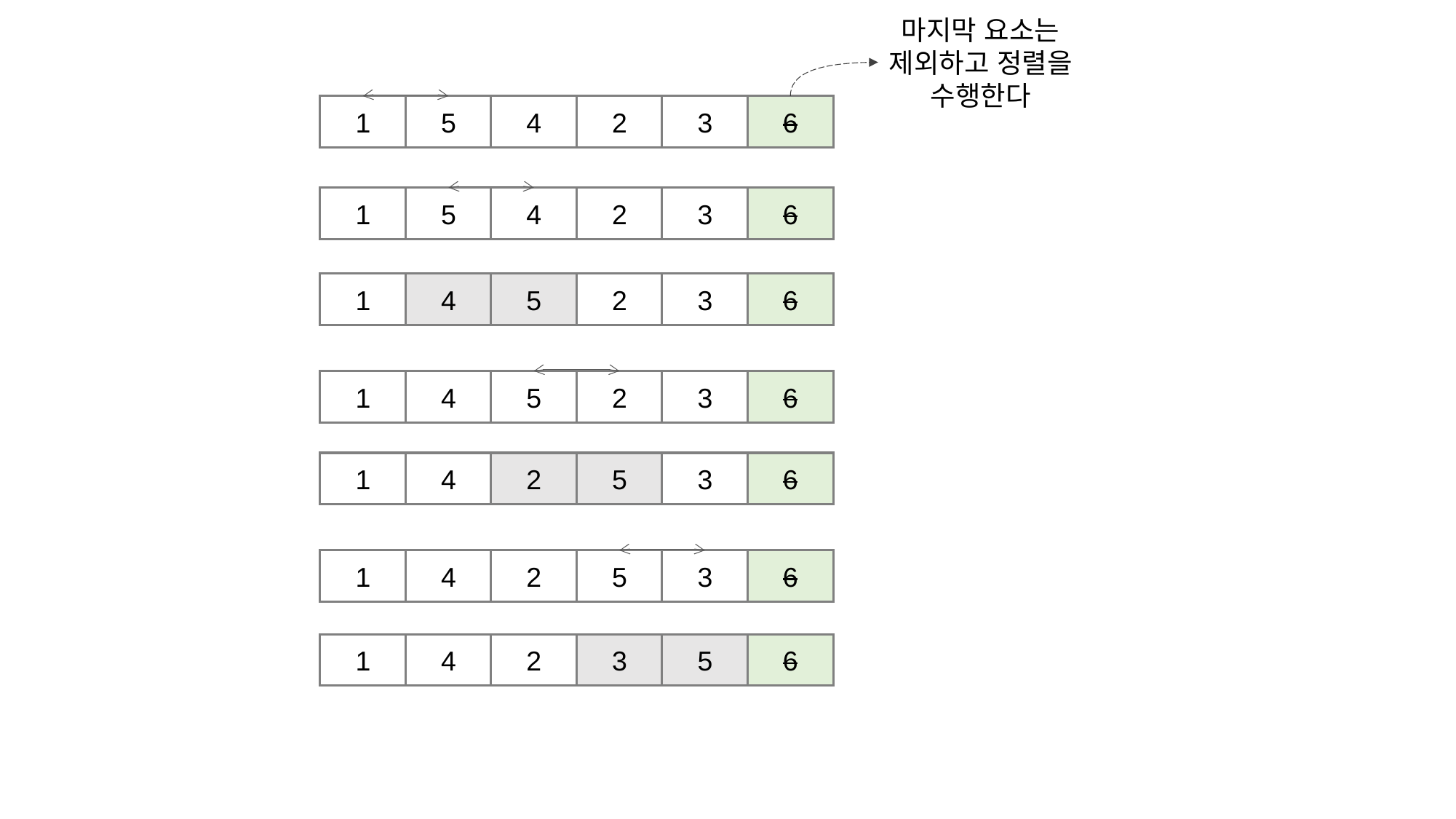

마지막 요소는
제외하고 정렬을
수행한다
1
5
4
2
3
6
1
5
4
2
3
6
1
4
5
2
3
6
1
4
5
2
3
6
1
4
2
5
3
6
1
4
2
5
3
6
1
4
2
3
5
6